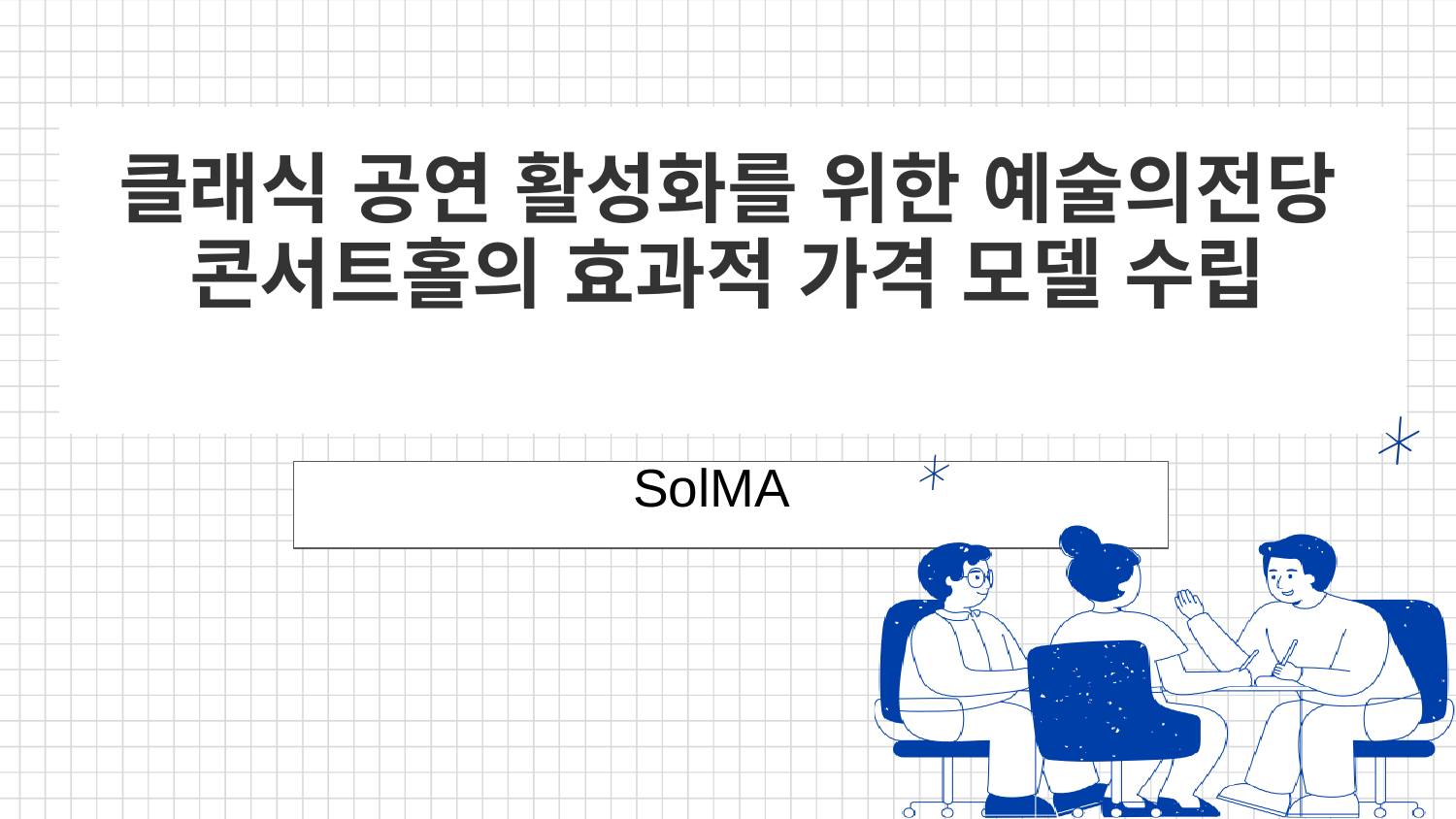

# 클래식 공연 활성화를 위한 예술의전당 콘서트홀의 효과적 가격 모델 수립

SolMA